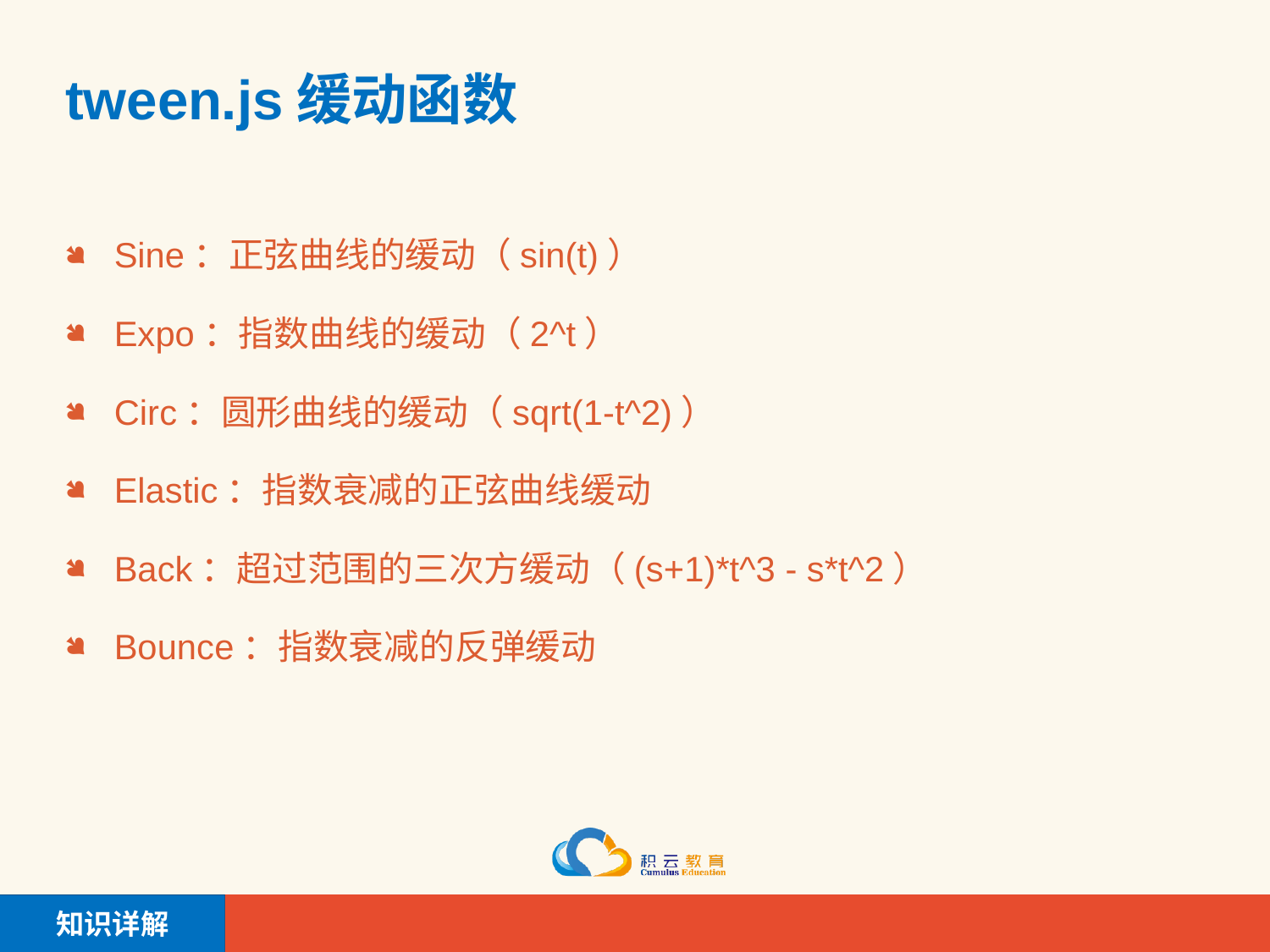

# tween.js缓动函数
Sine：正弦曲线的缓动（sin(t)）
Expo：指数曲线的缓动（2^t）
Circ：圆形曲线的缓动（sqrt(1-t^2)）
Elastic：指数衰减的正弦曲线缓动
Back：超过范围的三次方缓动（(s+1)*t^3 - s*t^2）
Bounce：指数衰减的反弹缓动